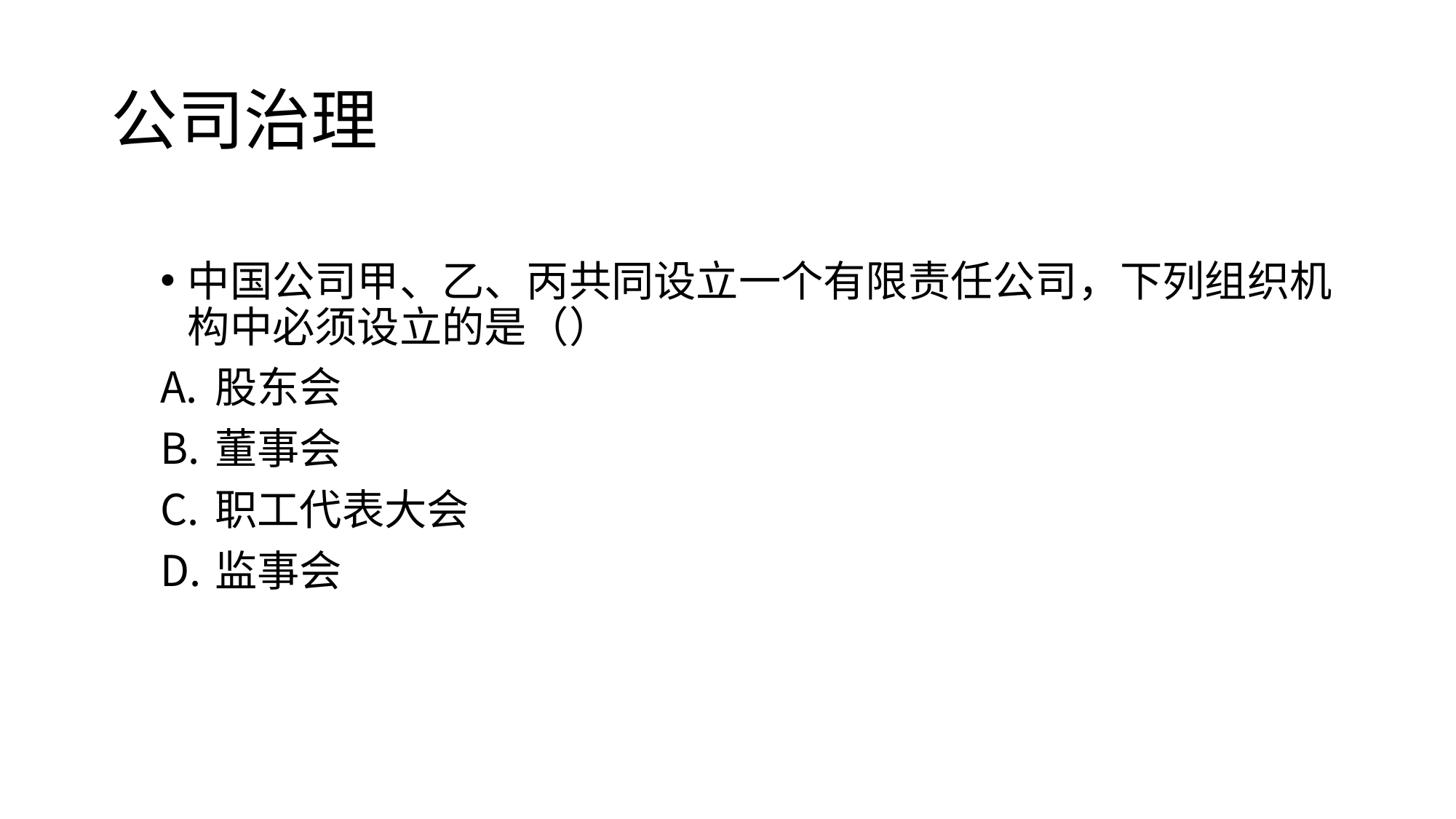

# 公司治理
中国公司甲、乙、丙共同设立一个有限责任公司，下列组织机构中必须设立的是（）
股东会
董事会
职工代表大会
监事会